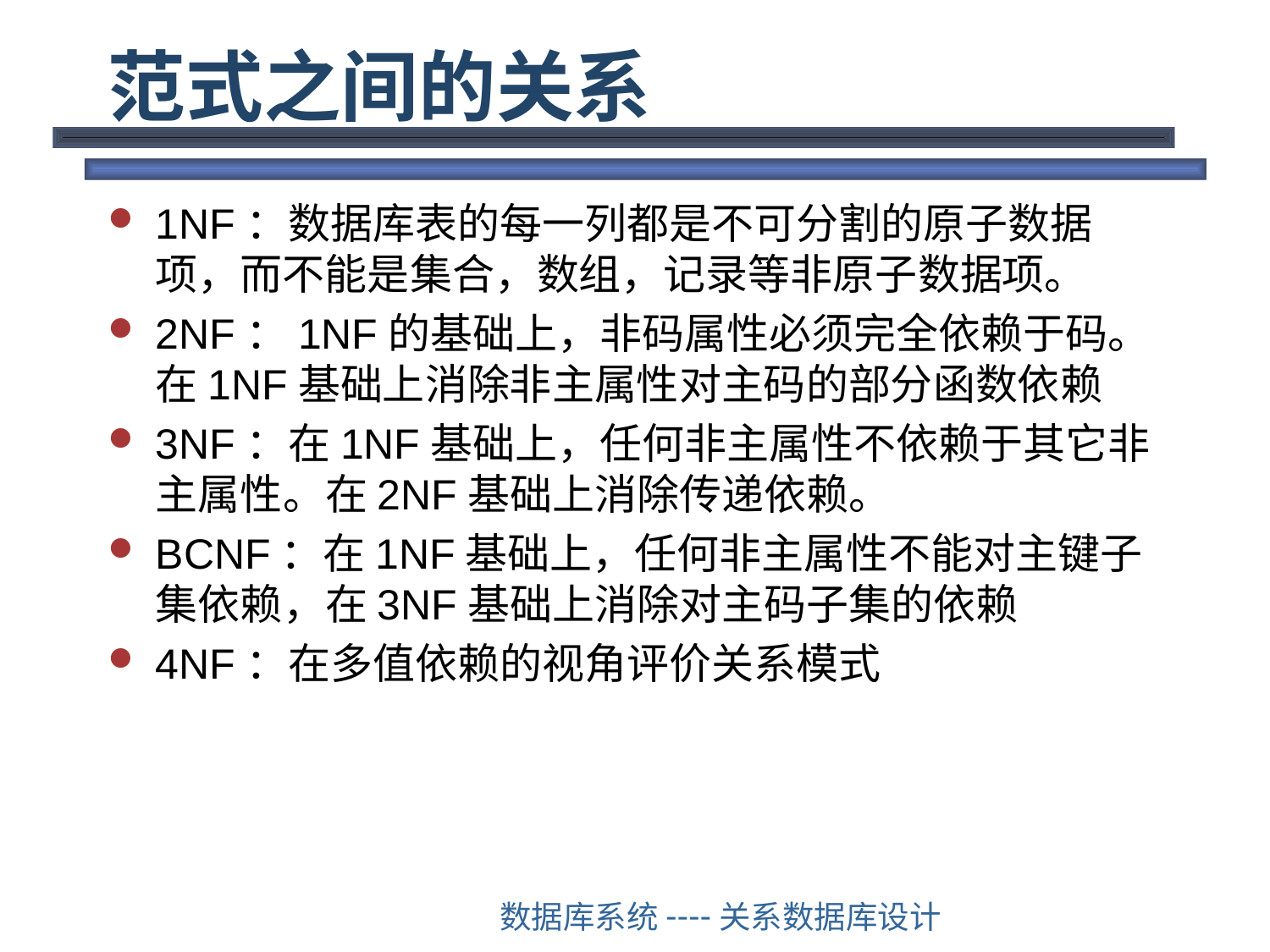

# 范式之间的关系
1NF：数据库表的每一列都是不可分割的原子数据项，而不能是集合，数组，记录等非原子数据项。
2NF：1NF的基础上，非码属性必须完全依赖于码。在1NF基础上消除非主属性对主码的部分函数依赖
3NF：在1NF基础上，任何非主属性不依赖于其它非主属性。在2NF基础上消除传递依赖。
BCNF：在1NF基础上，任何非主属性不能对主键子集依赖，在3NF基础上消除对主码子集的依赖
4NF：在多值依赖的视角评价关系模式
数据库系统----关系数据库设计